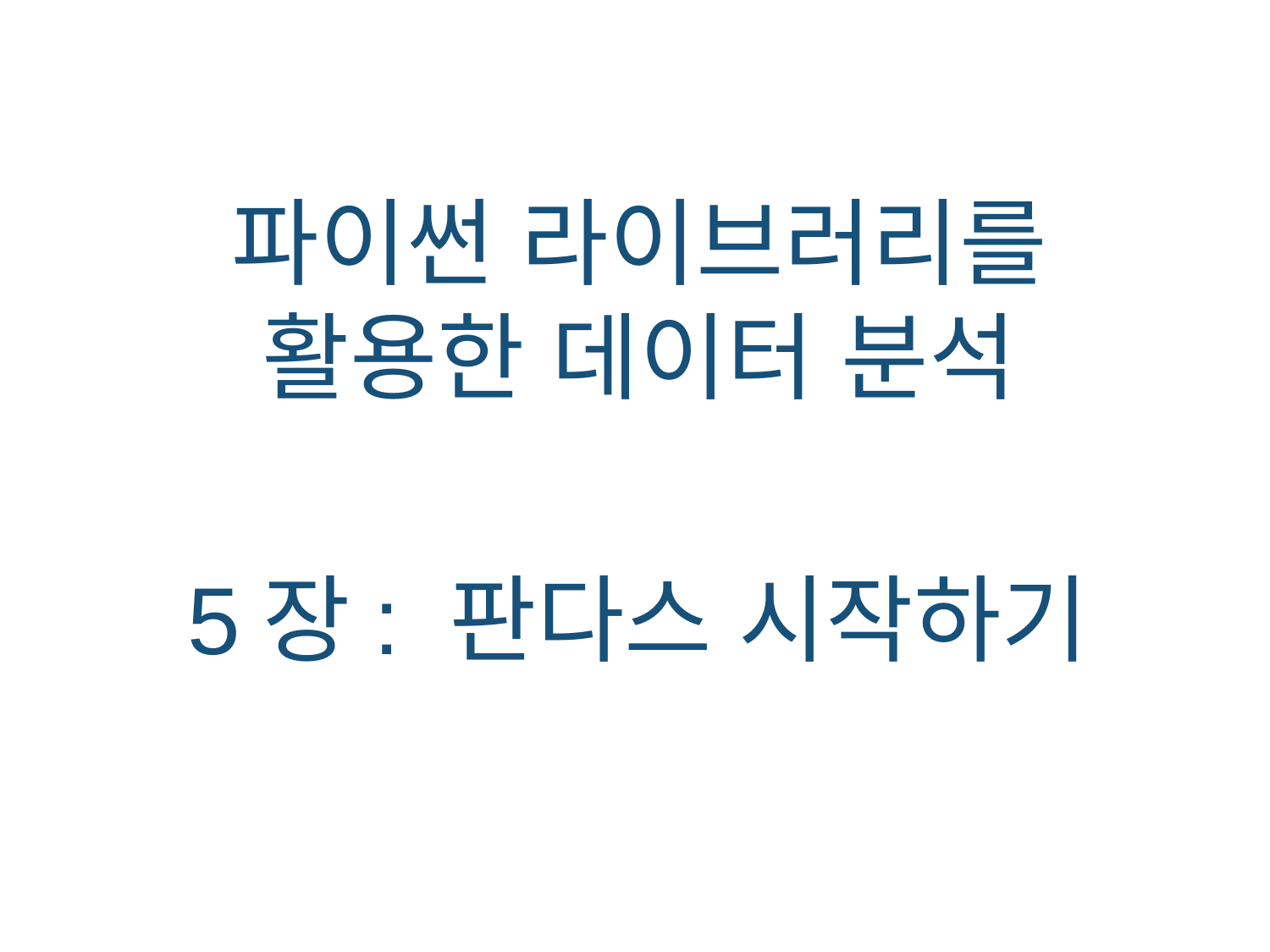

파이썬 라이브러리를
활용한 데이터 분석
5장: 판다스 시작하기